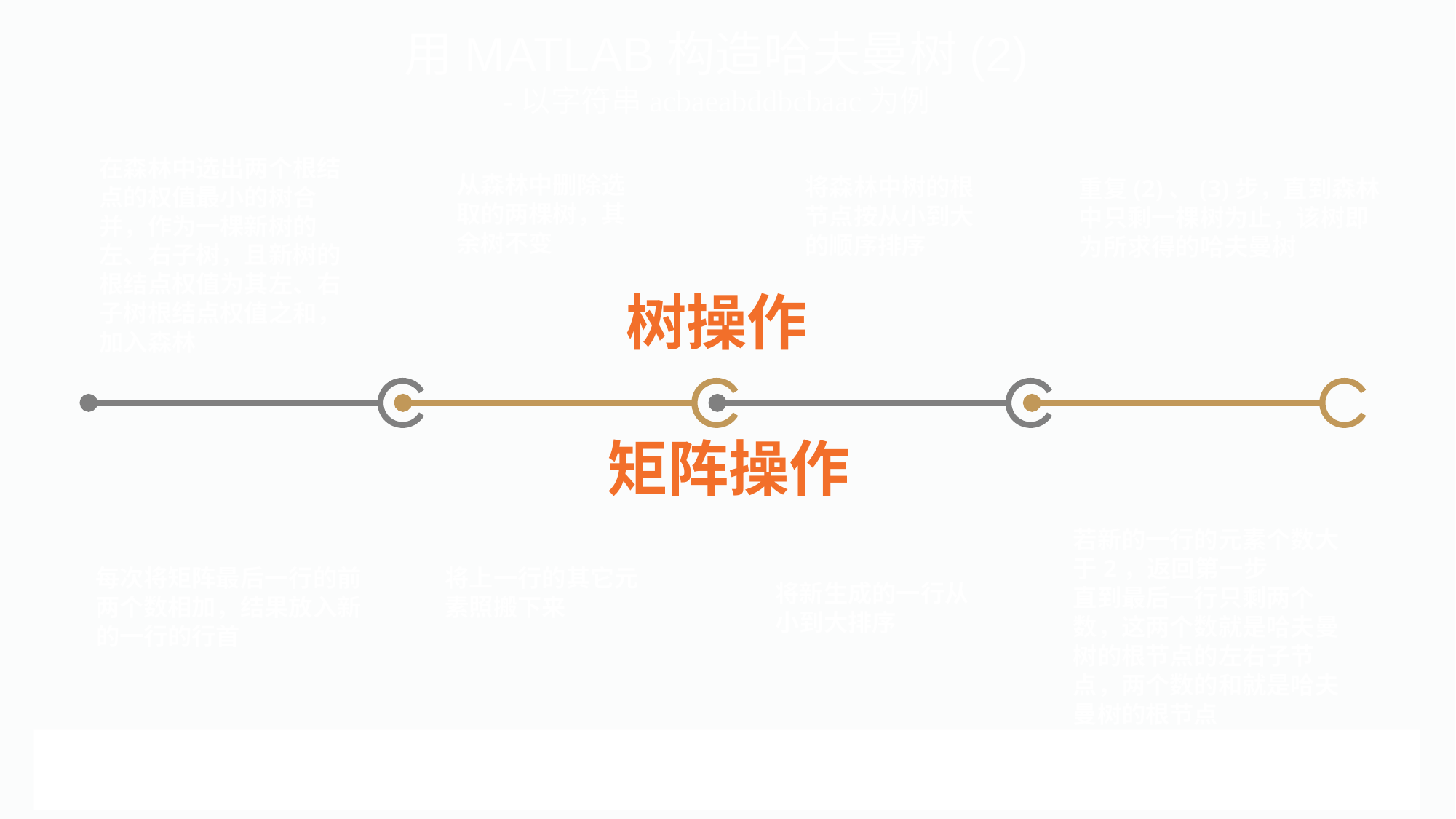

用MATLAB构造哈夫曼树(2)
-以字符串acbaeabddbcbaac为例

在森林中选出两个根结点的权值最小的树合并，作为一棵新树的左、右子树，且新树的根结点权值为其左、右子树根结点权值之和，加入森林
从森林中删除选取的两棵树，其余树不变
将森林中树的根节点按从小到大的顺序排序
重复(2)、(3)步，直到森林中只剩一棵树为止，该树即为所求得的哈夫曼树

树操作

矩阵操作
若新的一行的元素个数大于2，返回第一步
直到最后一行只剩两个数，这两个数就是哈夫曼树的根节点的左右子节点，两个数的和就是哈夫曼树的根节点
每次将矩阵最后一行的前两个数相加，结果放入新的一行的行首
将上一行的其它元素照搬下来
将新生成的一行从小到大排序

MARCULA®Business
Page Number 14
www.websitename.com